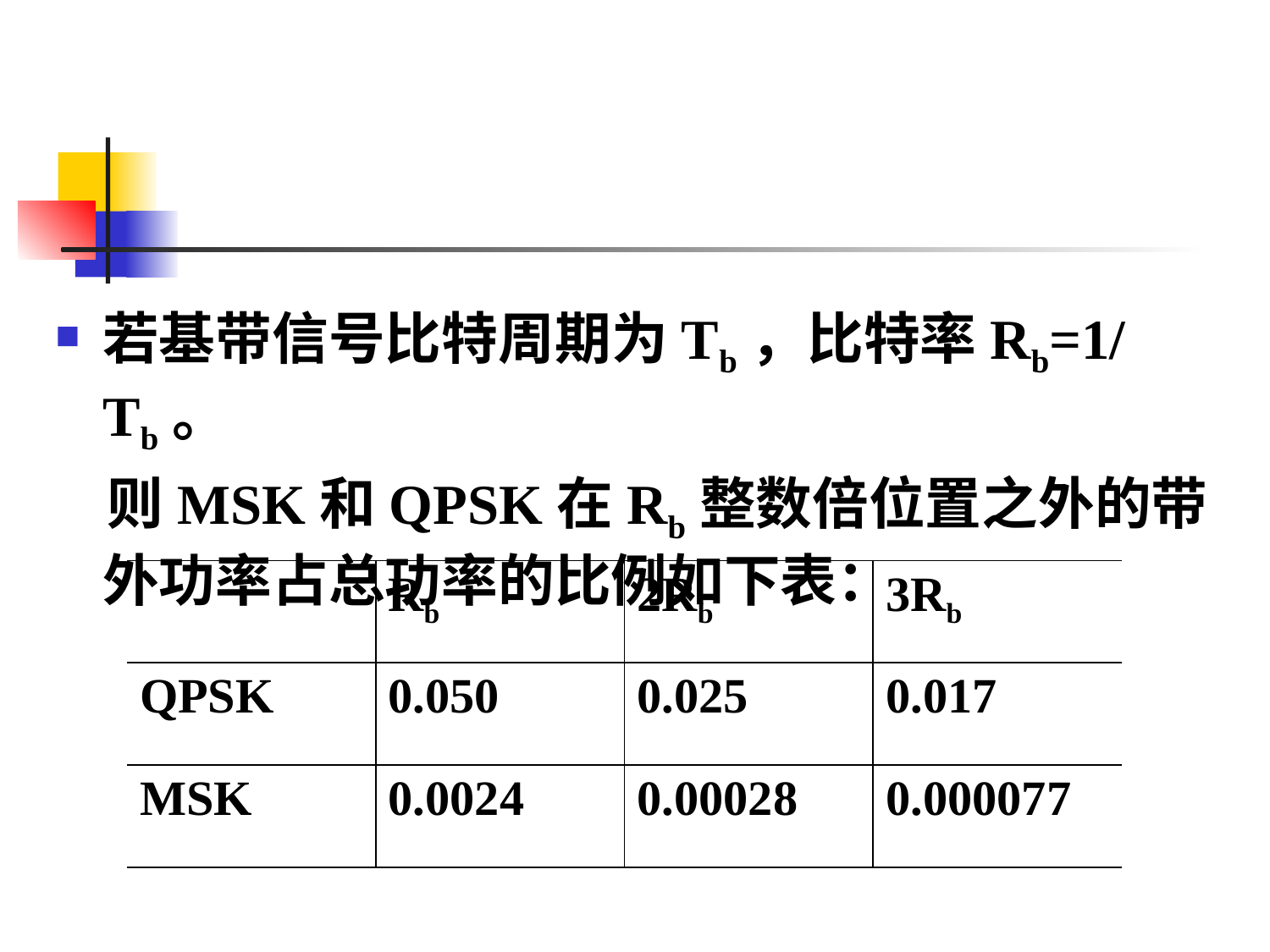

#
若基带信号比特周期为Tb，比特率Rb=1/Tb。
   则MSK和QPSK在Rb整数倍位置之外的带外功率占总功率的比例如下表：

|  | Rb | 2Rb | 3Rb |
| --- | --- | --- | --- |
| QPSK | 0.050 | 0.025 | 0.017 |
| MSK | 0.0024 | 0.00028 | 0.000077 |